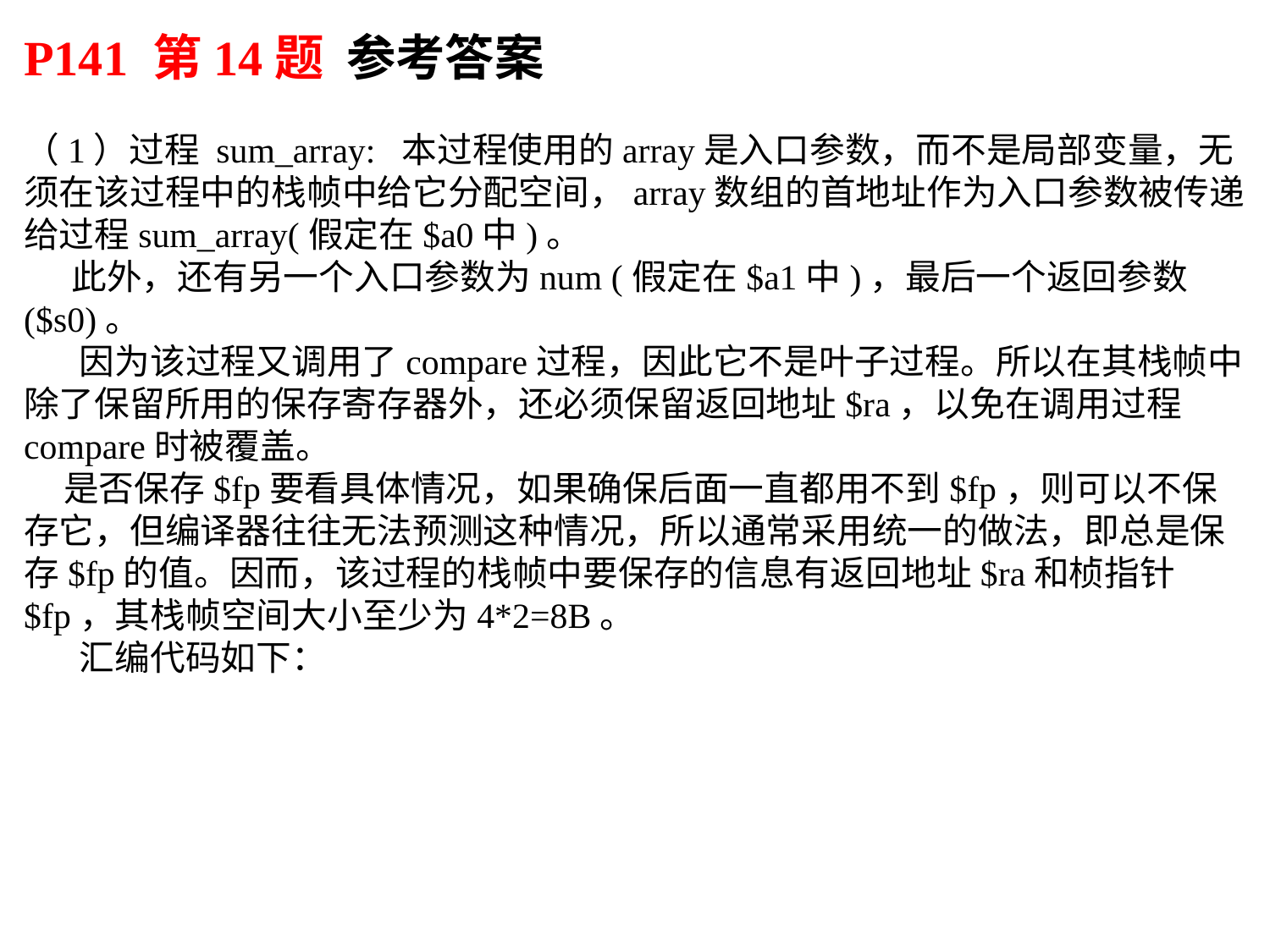

P141 第14题  参考答案

（1）过程 sum_array:  本过程使用的array是入口参数，而不是局部变量，无须在该过程中的栈帧中给它分配空间，array数组的首地址作为入口参数被传递给过程sum_array(假定在$a0中)。
     此外，还有另一个入口参数为num (假定在$a1中)，最后一个返回参数($s0)。
      因为该过程又调用了compare过程，因此它不是叶子过程。所以在其栈帧中除了保留所用的保存寄存器外，还必须保留返回地址$ra，以免在调用过程compare时被覆盖。
    是否保存$fp要看具体情况，如果确保后面一直都用不到$fp，则可以不保存它，但编译器往往无法预测这种情况，所以通常采用统一的做法，即总是保存$fp的值。因而，该过程的栈帧中要保存的信息有返回地址$ra和桢指针$fp，其栈帧空间大小至少为4*2=8B。
      汇编代码如下：